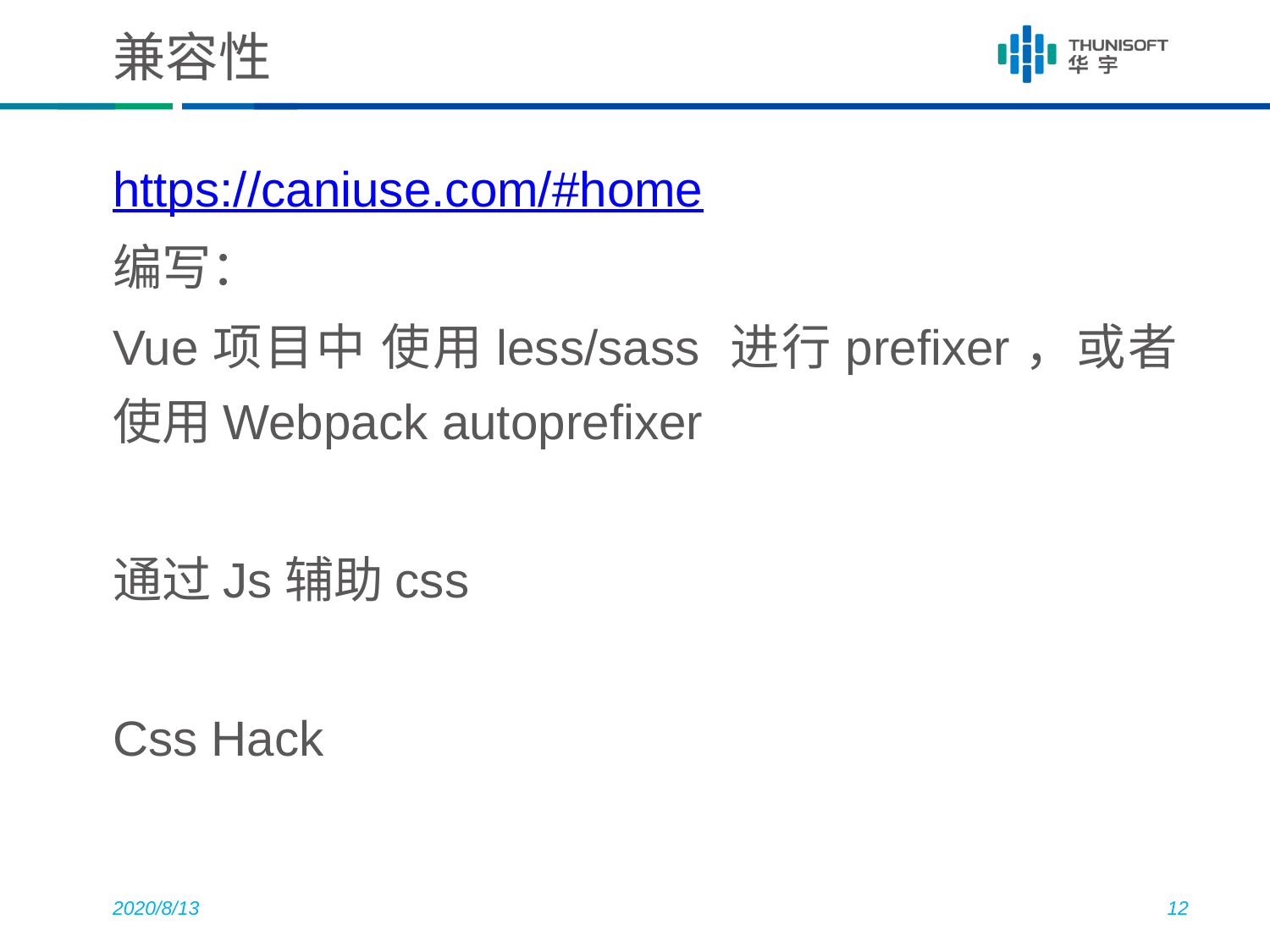

# 兼容性
https://caniuse.com/#home
编写：
Vue项目中 使用less/sass 进行prefixer，或者使用Webpack autoprefixer

通过Js辅助css

Css Hack
2020/8/13
12